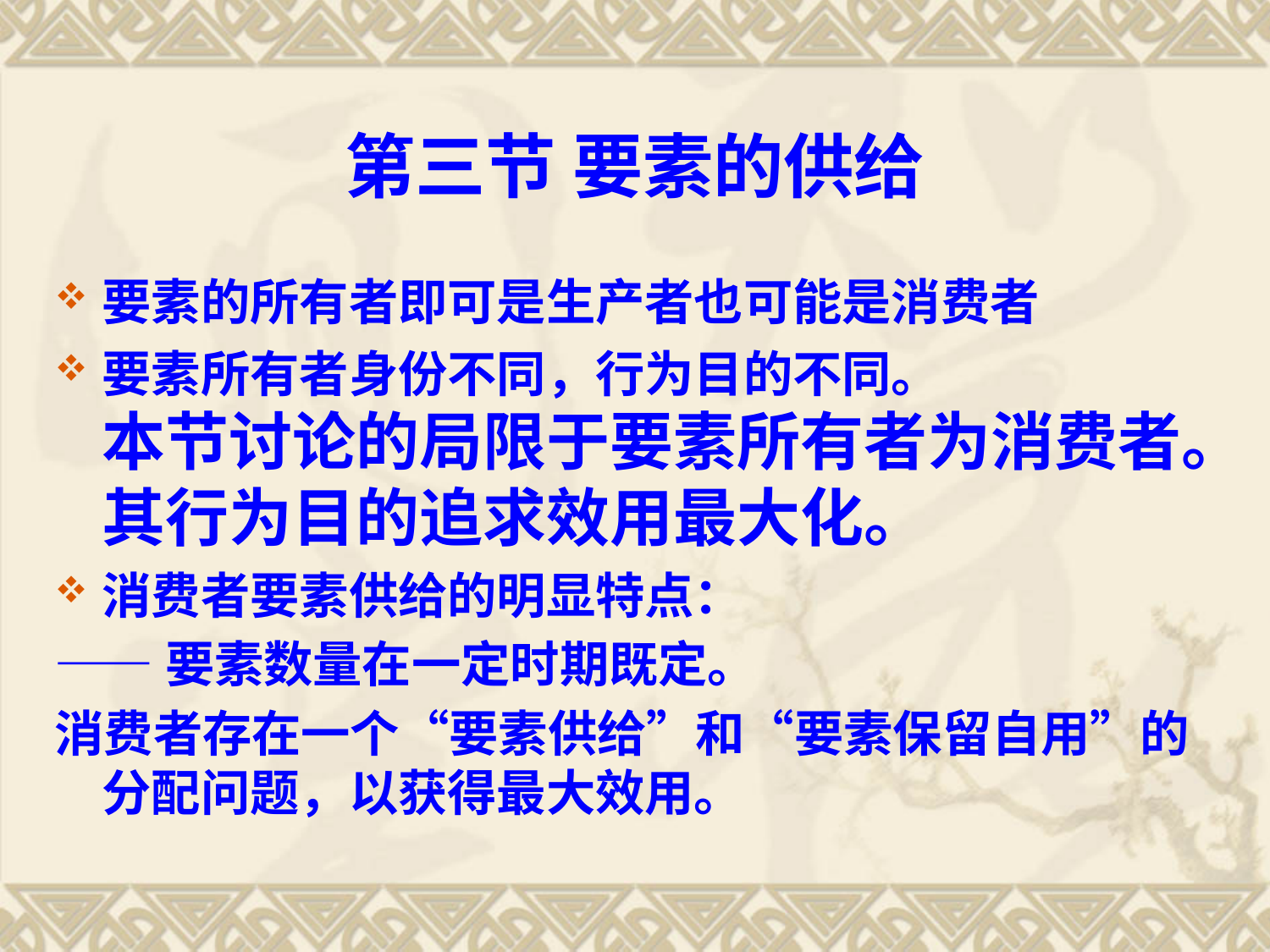

第三节 要素的供给
要素的所有者即可是生产者也可能是消费者
要素所有者身份不同，行为目的不同。
本节讨论的局限于要素所有者为消费者。其行为目的追求效用最大化。
消费者要素供给的明显特点：
——要素数量在一定时期既定。
消费者存在一个“要素供给”和“要素保留自用”的分配问题，以获得最大效用。